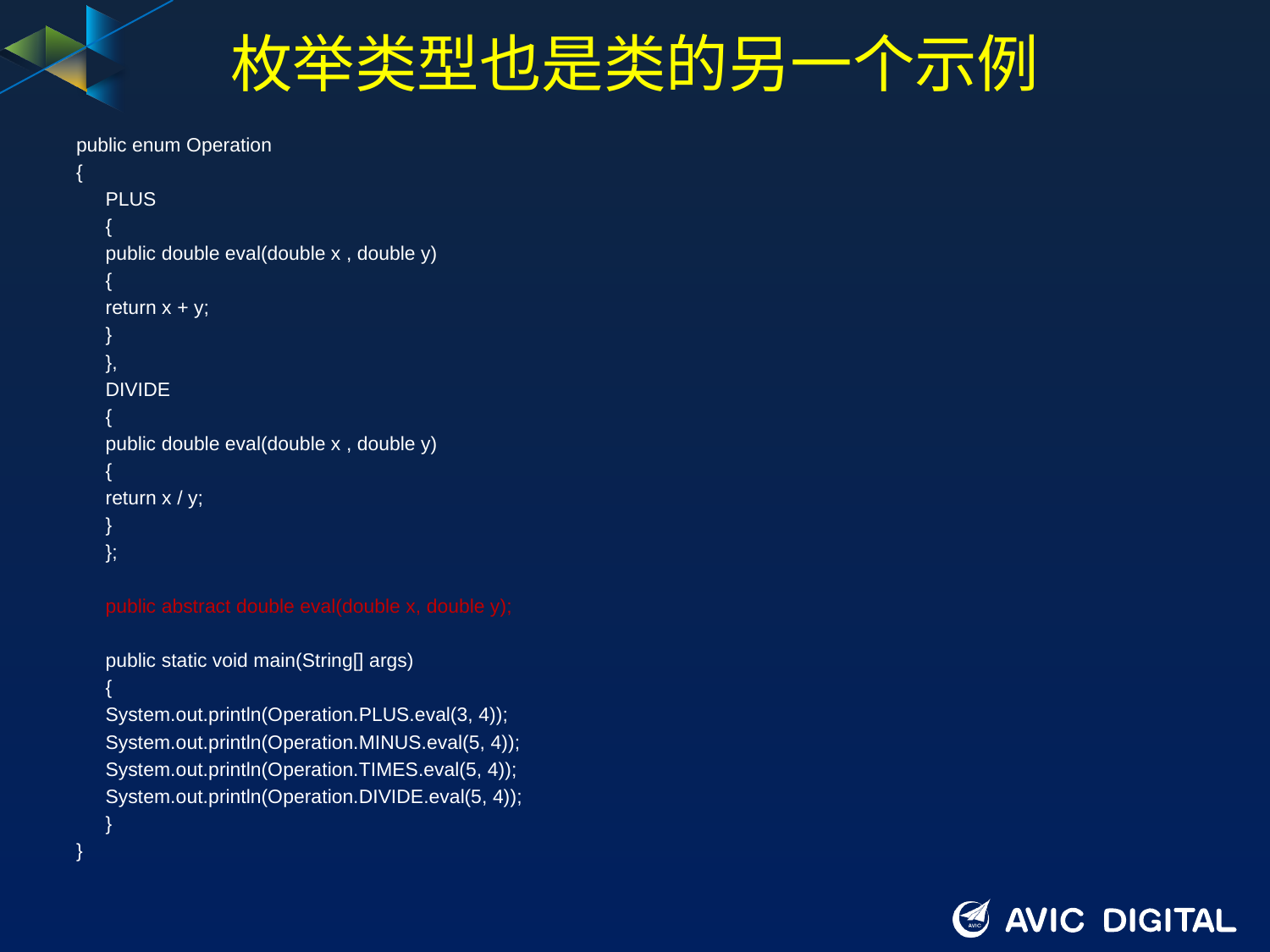

# 枚举类型也是类的另一个示例
public enum Operation
{
	PLUS
	{
		public double eval(double x , double y)
		{
			return x + y;
		}
	},
	DIVIDE
	{
		public double eval(double x , double y)
		{
			return x / y;
		}
	};

	public abstract double eval(double x, double y);

	public static void main(String[] args)
	{
		System.out.println(Operation.PLUS.eval(3, 4));
		System.out.println(Operation.MINUS.eval(5, 4));
		System.out.println(Operation.TIMES.eval(5, 4));
		System.out.println(Operation.DIVIDE.eval(5, 4));
	}
}